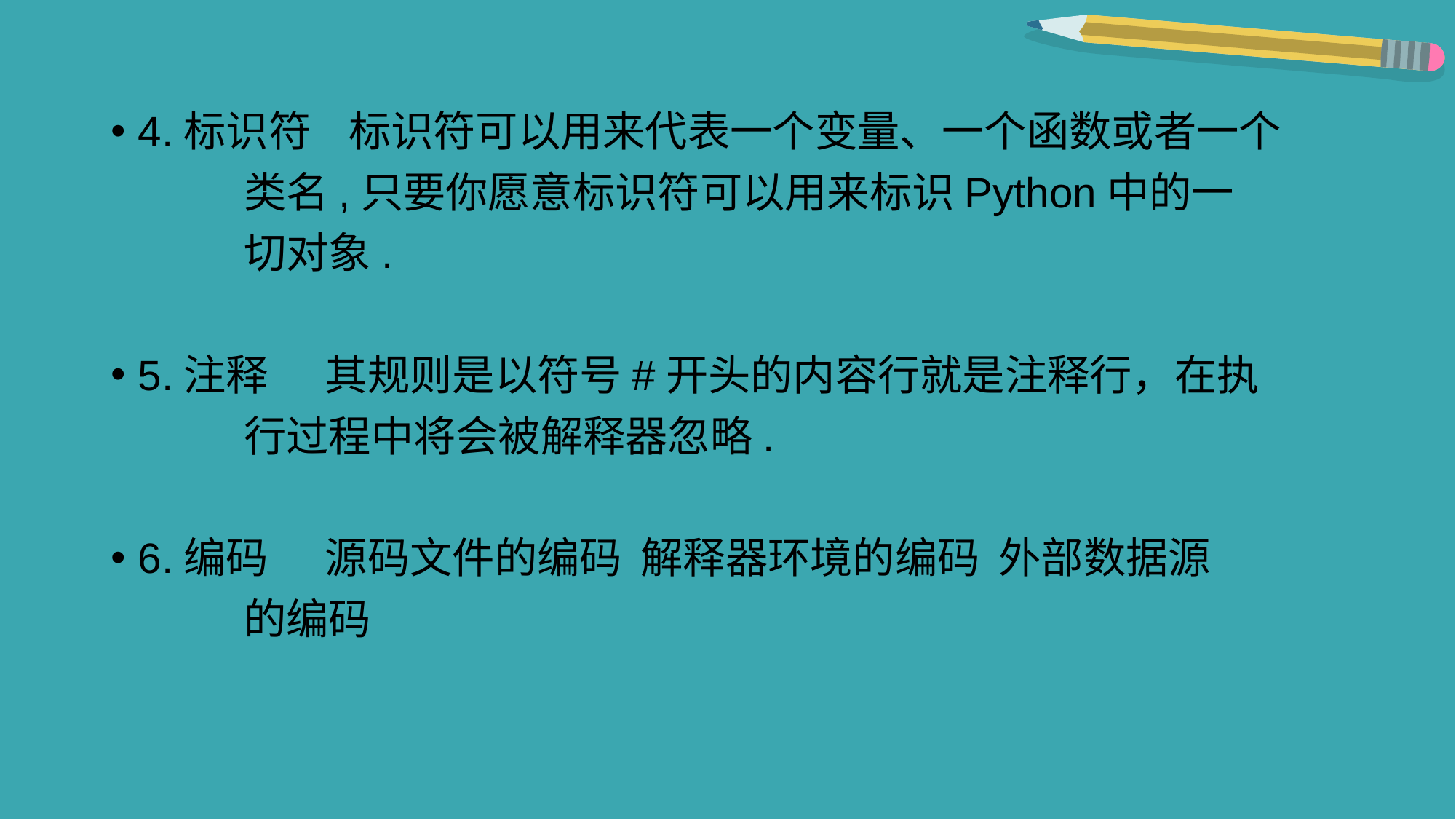

4.标识符    标识符可以用来代表一个变量、一个函数或者一个
             类名,只要你愿意标识符可以用来标识Python中的一
             切对象.

5.注释      其规则是以符号#开头的内容行就是注释行，在执
             行过程中将会被解释器忽略.

6.编码      源码文件的编码  解释器环境的编码  外部数据源
             的编码